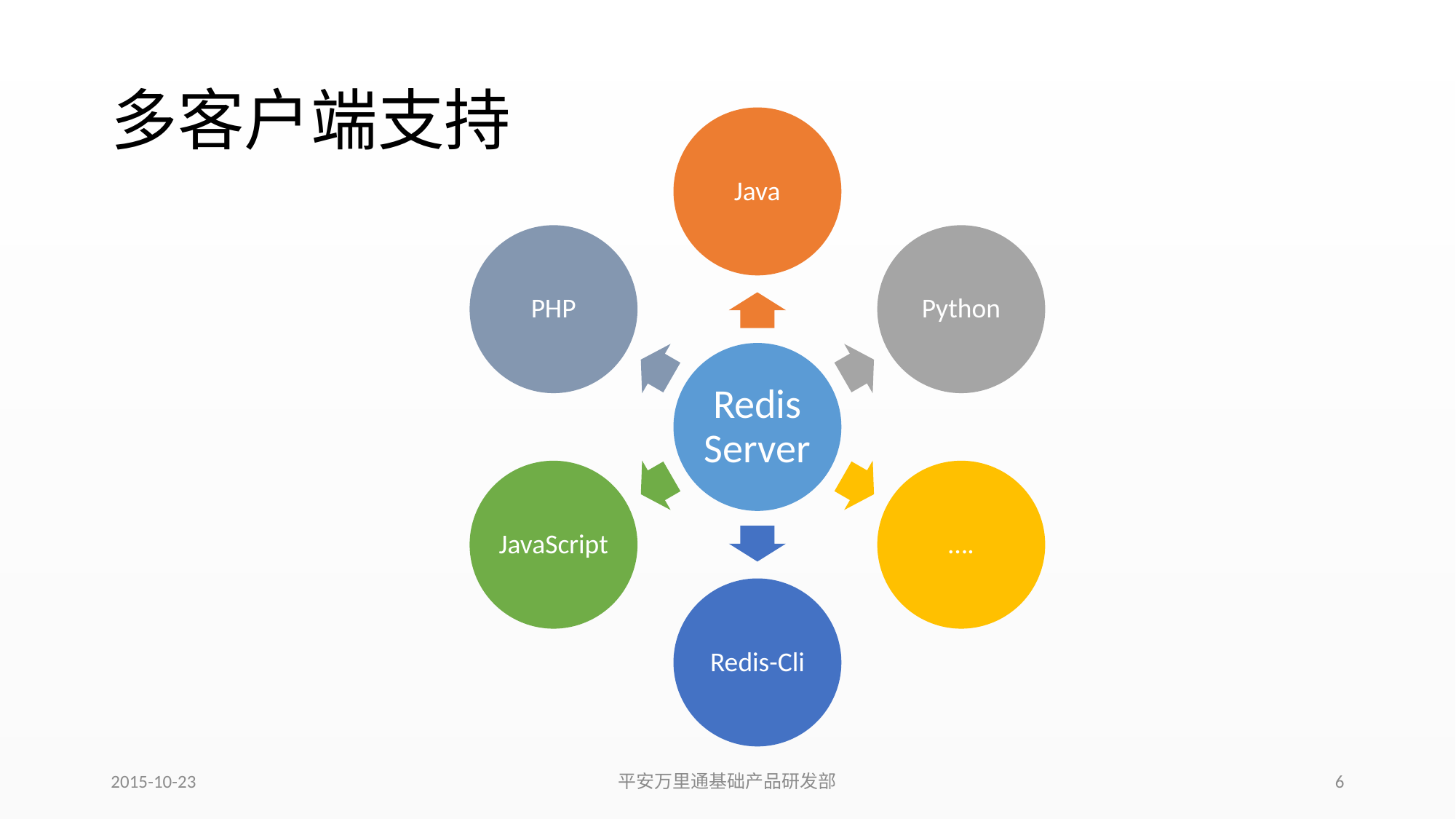

# 多客户端支持
Redis Server

Java

Python

….

Redis-Cli

JavaScript

PHP
2015-10-23
平安万里通基础产品研发部
6